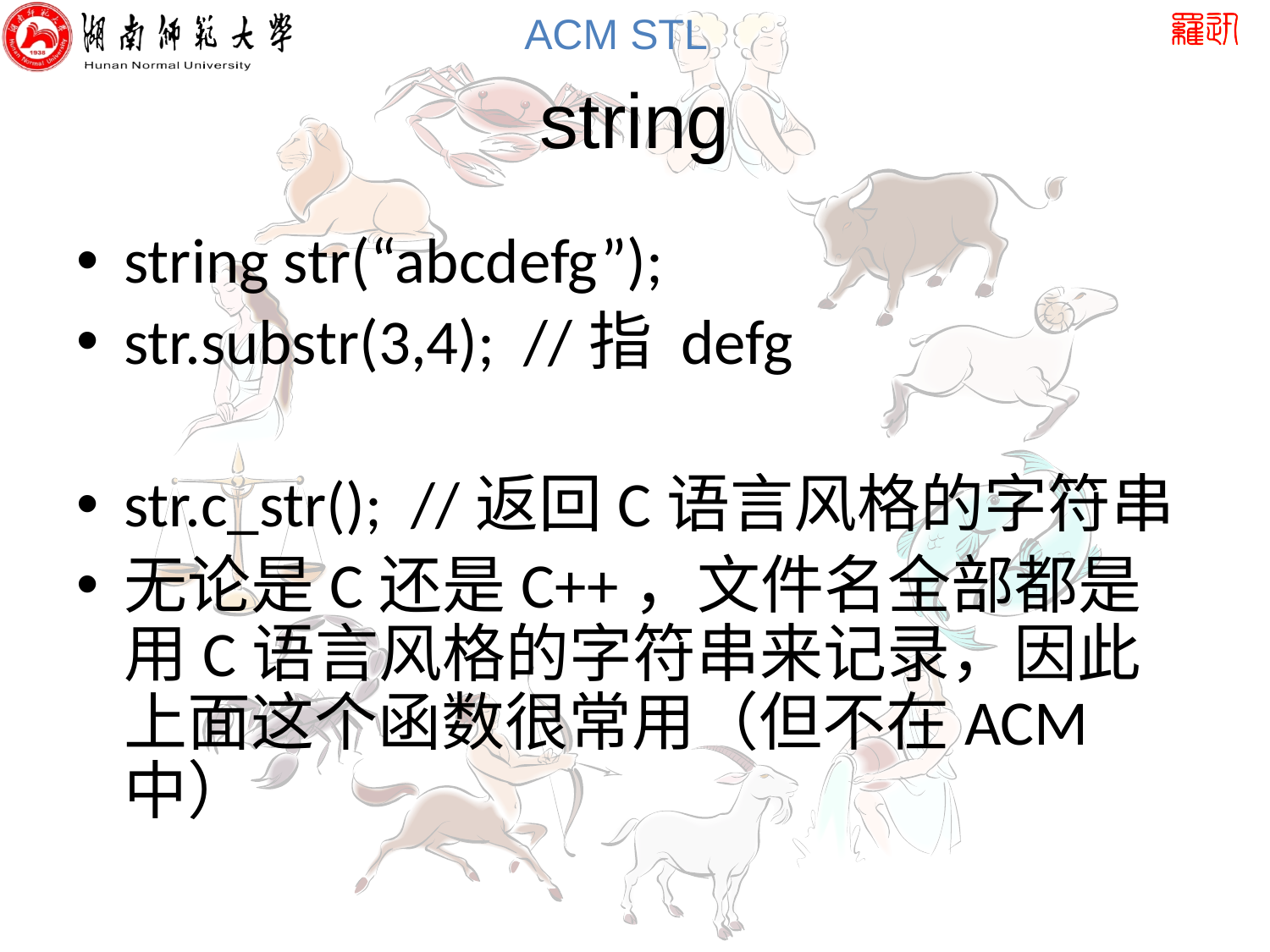

# string
string str(“abcdefg”);
str.substr(3,4);  //指 defg

str.c_str();  //返回C语言风格的字符串
无论是C还是C++，文件名全部都是用C语言风格的字符串来记录，因此上面这个函数很常用（但不在ACM中）